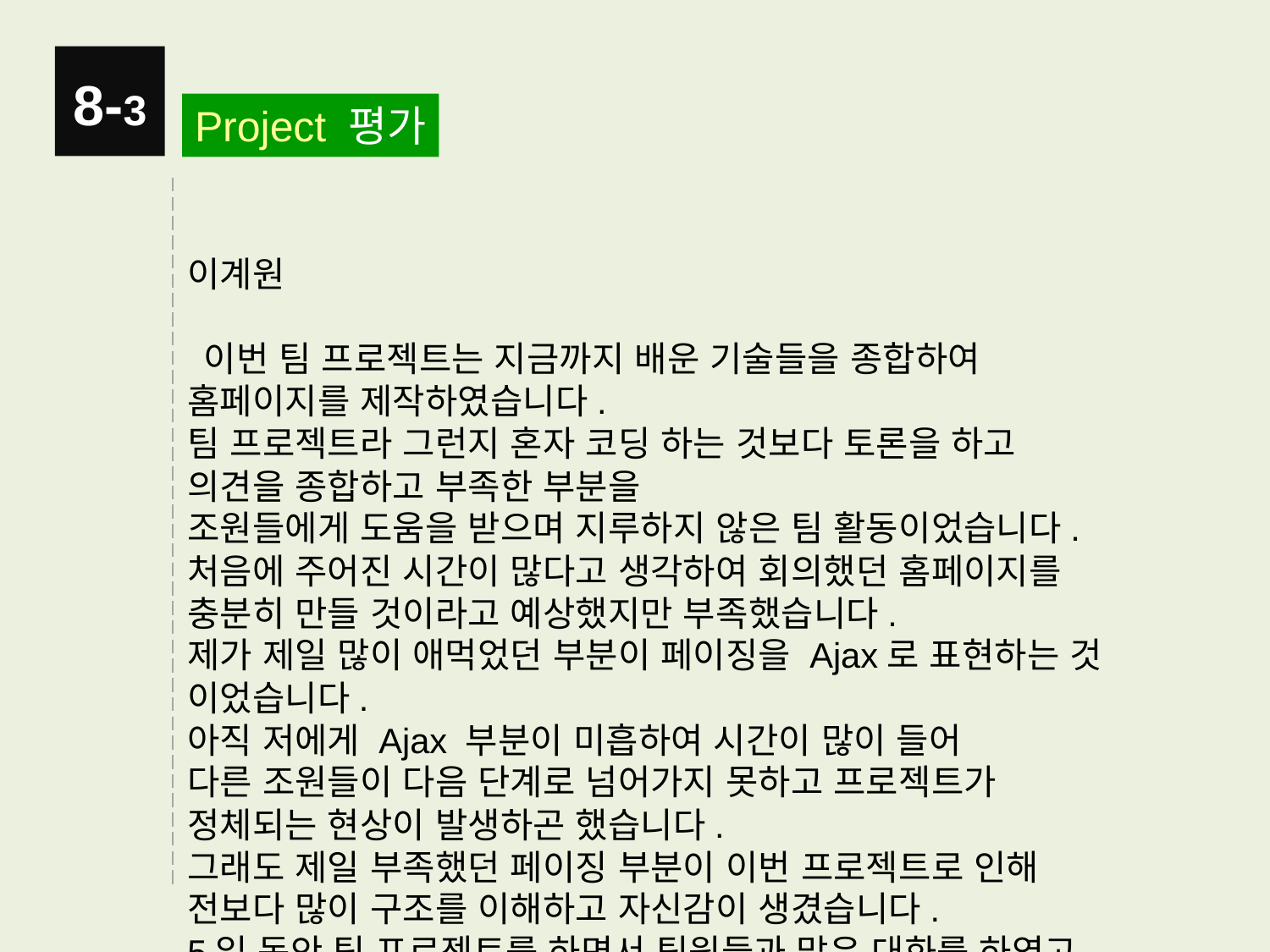

8-3
Project 평가
이계원

 이번 팀 프로젝트는 지금까지 배운 기술들을 종합하여 홈페이지를 제작하였습니다.
팀 프로젝트라 그런지 혼자 코딩 하는 것보다 토론을 하고 의견을 종합하고 부족한 부분을
조원들에게 도움을 받으며 지루하지 않은 팀 활동이었습니다.
처음에 주어진 시간이 많다고 생각하여 회의했던 홈페이지를
충분히 만들 것이라고 예상했지만 부족했습니다.
제가 제일 많이 애먹었던 부분이 페이징을 Ajax로 표현하는 것 이었습니다.
아직 저에게 Ajax 부분이 미흡하여 시간이 많이 들어
다른 조원들이 다음 단계로 넘어가지 못하고 프로젝트가 정체되는 현상이 발생하곤 했습니다.
그래도 제일 부족했던 페이징 부분이 이번 프로젝트로 인해
전보다 많이 구조를 이해하고 자신감이 생겼습니다.
5일 동안 팀 프로젝트를 하면서 팀원들과 많은 대화를 하였고 배움의 시간이었다고 생각합니다.